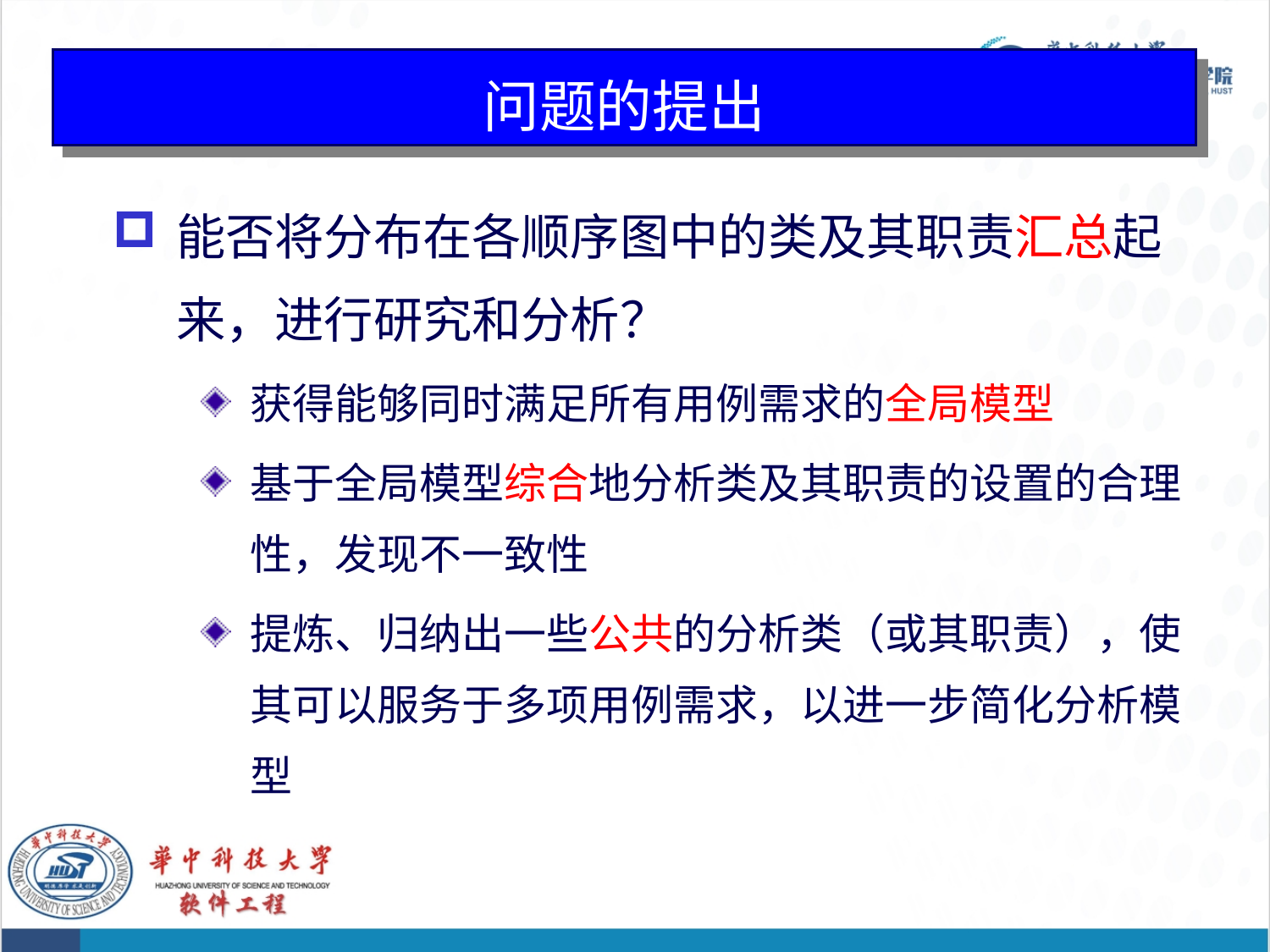

85
# 问题的提出
能否将分布在各顺序图中的类及其职责汇总起来，进行研究和分析？
获得能够同时满足所有用例需求的全局模型
基于全局模型综合地分析类及其职责的设置的合理性，发现不一致性
提炼、归纳出一些公共的分析类（或其职责），使其可以服务于多项用例需求，以进一步简化分析模型